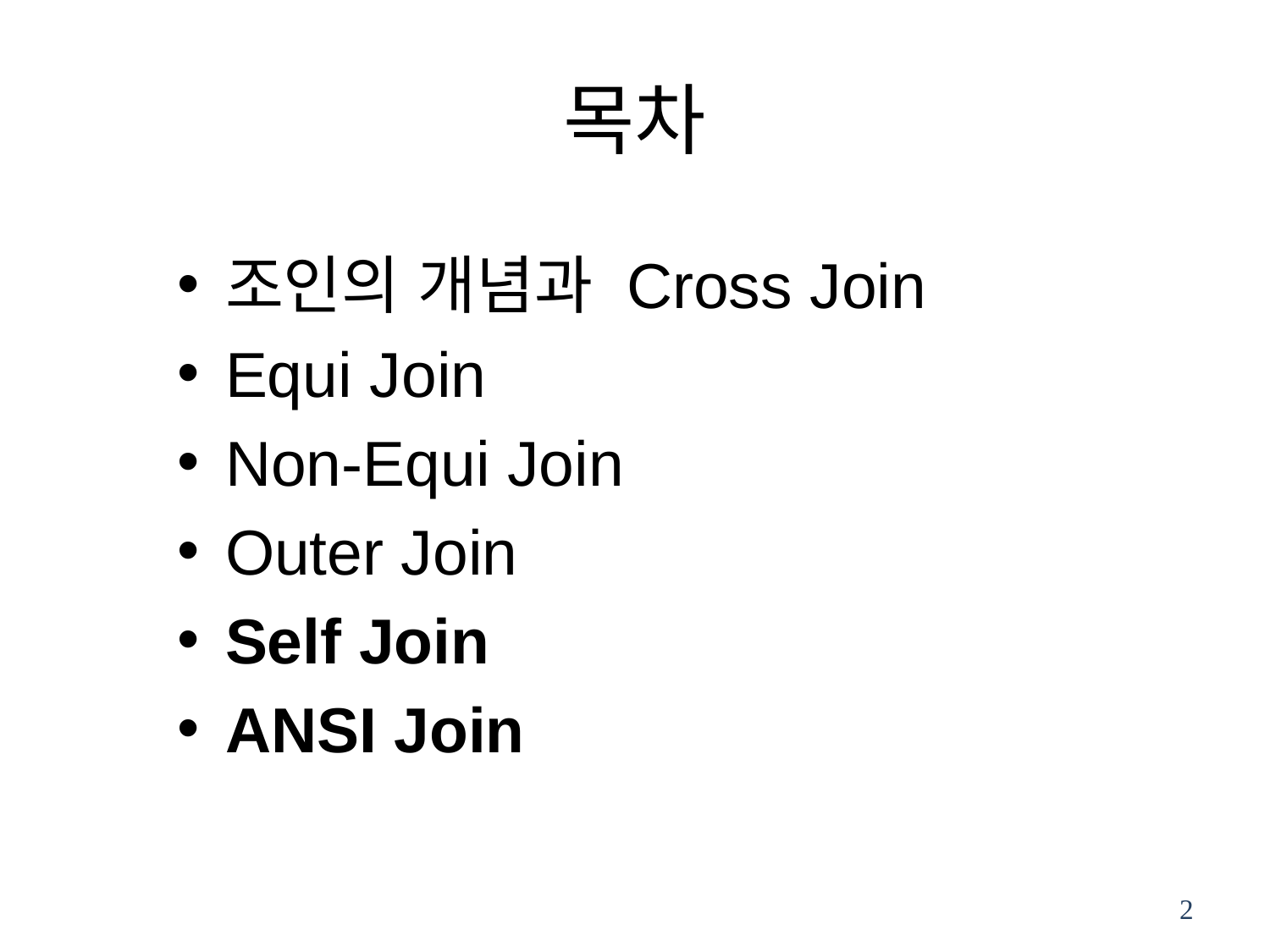

# 목차
조인의 개념과 Cross Join
Equi Join
Non-Equi Join
Outer Join
Self Join
ANSI Join

2